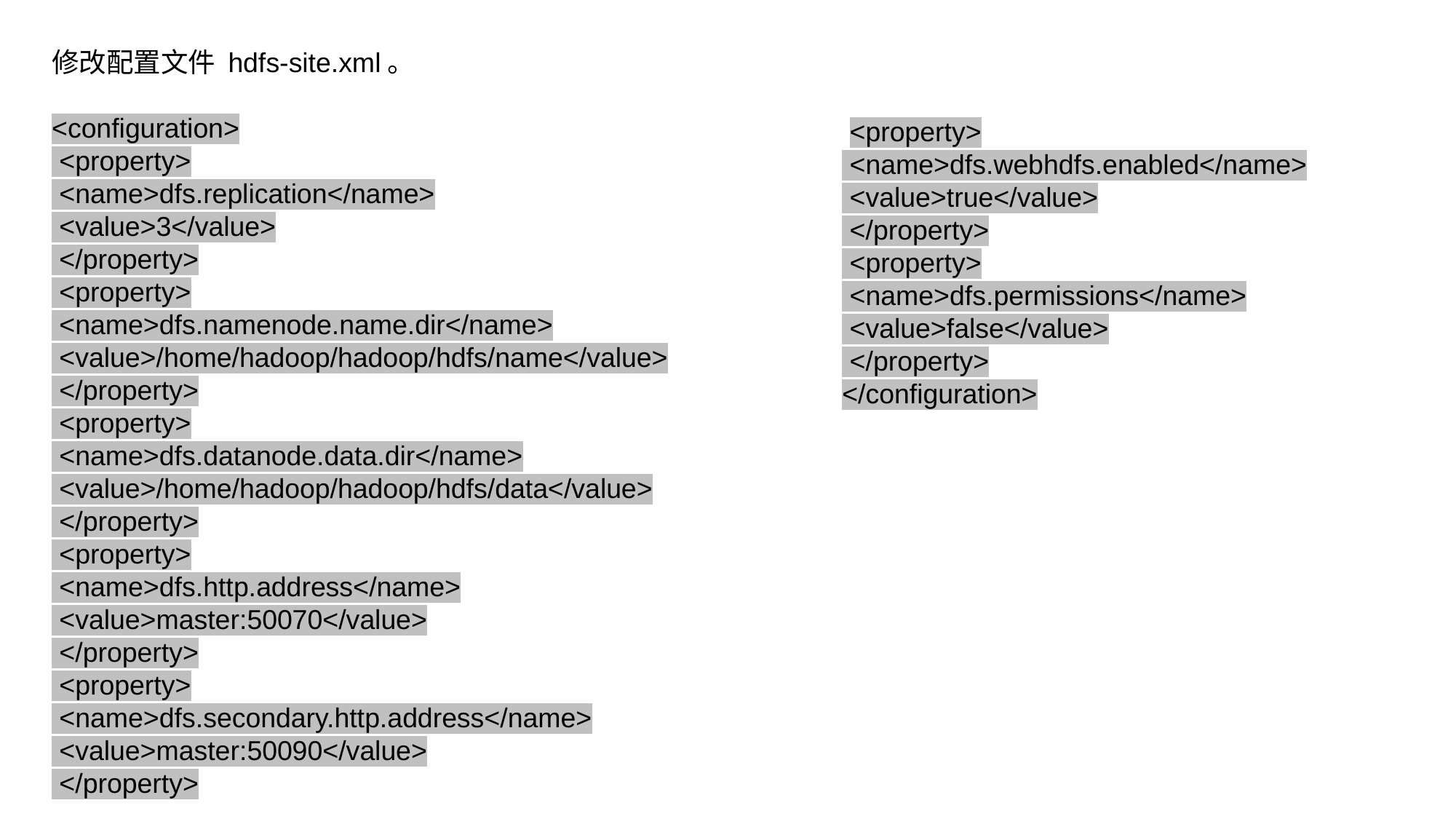

修改配置⽂件 hdfs-site.xml。

<configuration>
 <property>
 <name>dfs.replication</name>
 <value>3</value>
 </property>
 <property>
 <name>dfs.namenode.name.dir</name>
 <value>/home/hadoop/hadoop/hdfs/name</value>
 </property>
 <property>
 <name>dfs.datanode.data.dir</name>
 <value>/home/hadoop/hadoop/hdfs/data</value>
 </property>
 <property>
 <name>dfs.http.address</name>
 <value>master:50070</value>
 </property>
 <property>
 <name>dfs.secondary.http.address</name>
 <value>master:50090</value>
 </property>
 <property>
 <name>dfs.webhdfs.enabled</name>
 <value>true</value>
 </property>
 <property>
 <name>dfs.permissions</name>
 <value>false</value>
 </property>
</configuration>